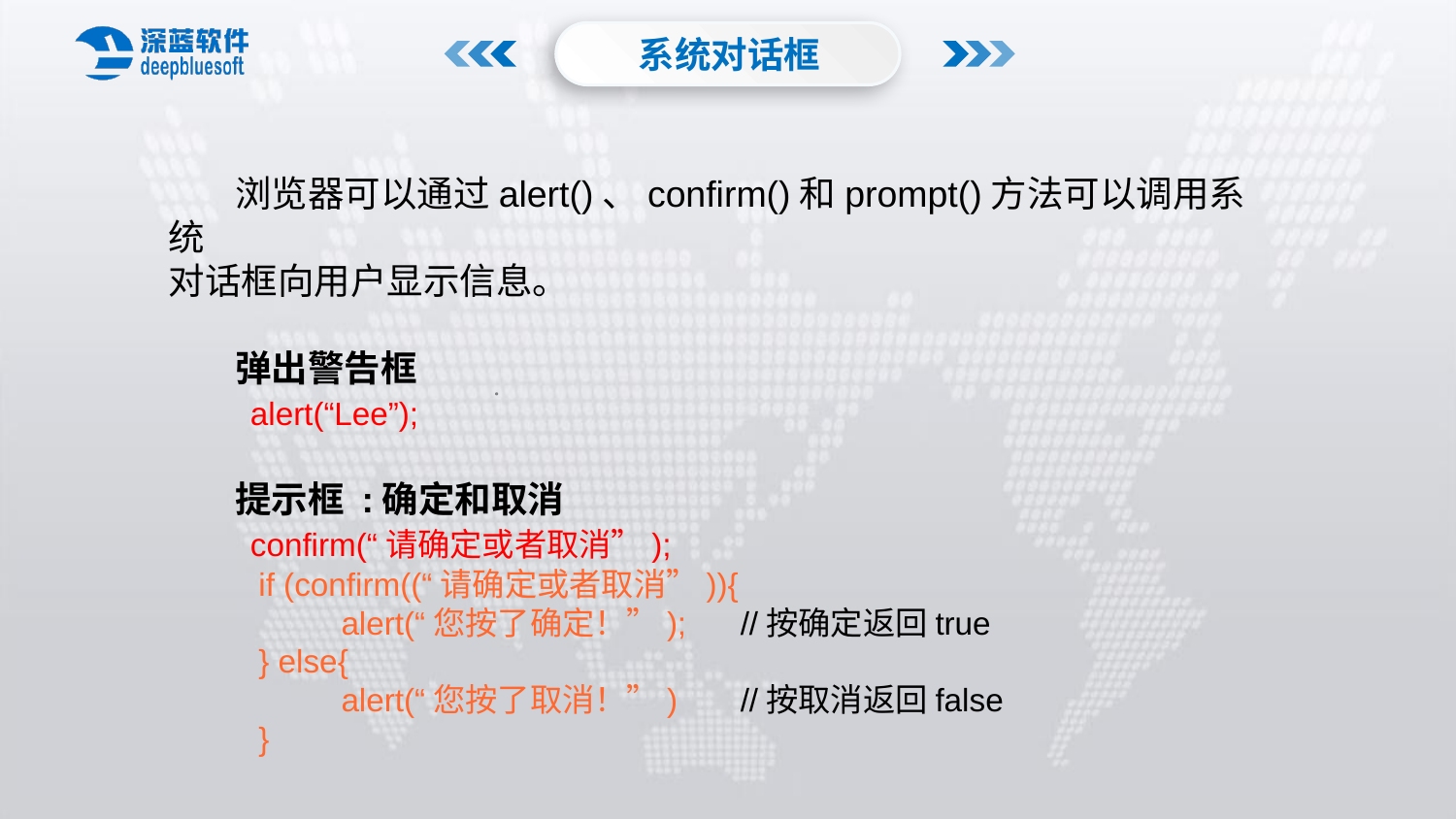

系统对话框

       浏览器可以通过alert()、confirm()和prompt()方法可以调用系统
对话框向用户显示信息。

       弹出警告框
        alert(“Lee”);

       提示框 :确定和取消
        confirm(“请确定或者取消”);
          if (confirm((“请确定或者取消”)){
	   alert(“您按了确定！”);      //按确定返回true
          } else{
	   alert(“您按了取消！”)       //按取消返回false
          }